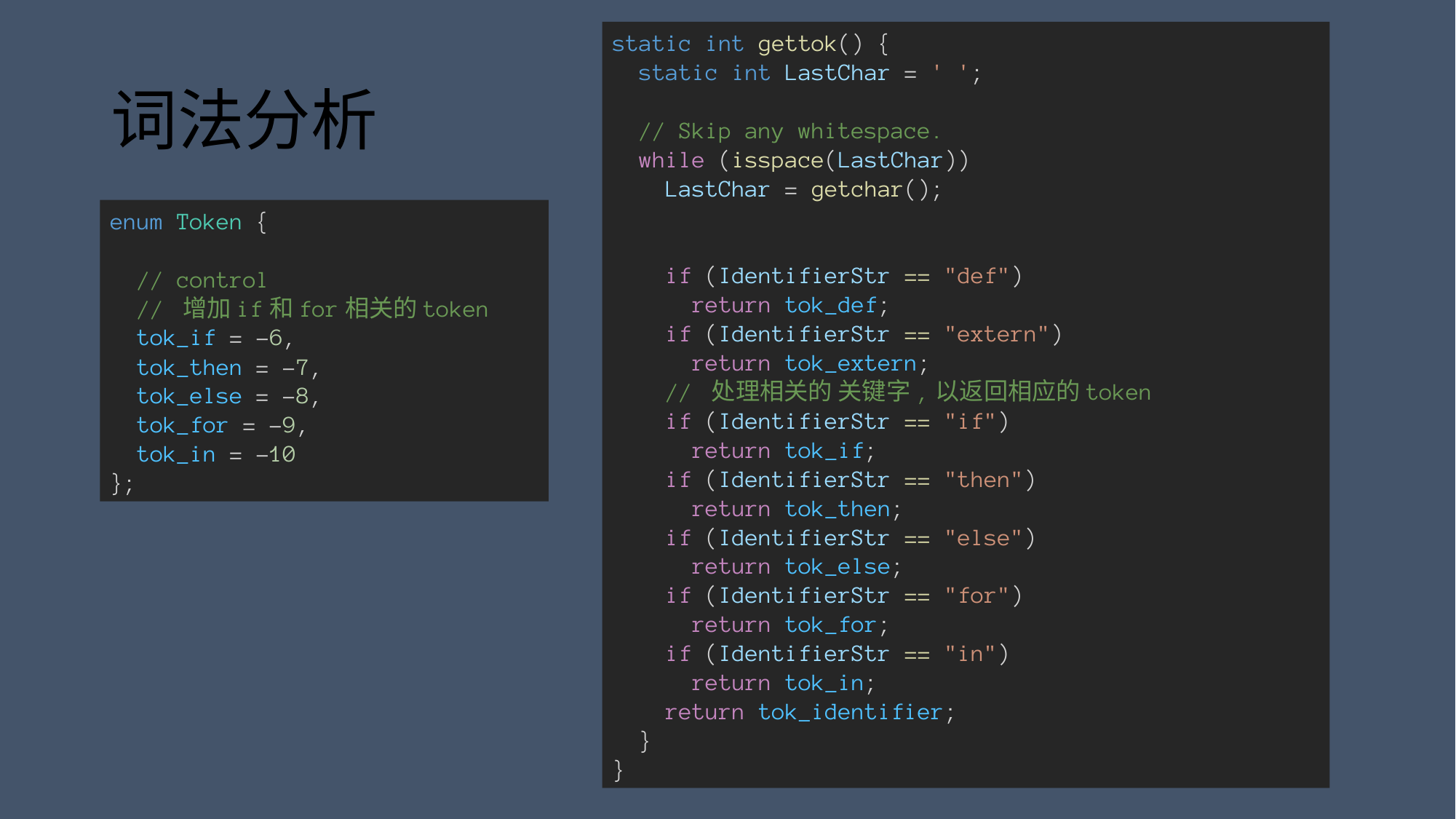

static int gettok() {
  static int LastChar = ' ';
  // Skip any whitespace.
  while (isspace(LastChar))
    LastChar = getchar();
    if (IdentifierStr == "def")
      return tok_def;
    if (IdentifierStr == "extern")
      return tok_extern;
    // 处理相关的 关键字,以返回相应的token
    if (IdentifierStr == "if")
      return tok_if;
    if (IdentifierStr == "then")
      return tok_then;
    if (IdentifierStr == "else")
      return tok_else;
    if (IdentifierStr == "for")
      return tok_for;
    if (IdentifierStr == "in")
      return tok_in;
    return tok_identifier;
  }
}
# 词法分析
enum Token {
  // control
  // 增加if和for相关的token
  tok_if = -6,
  tok_then = -7,
  tok_else = -8,
  tok_for = -9,
  tok_in = -10
};